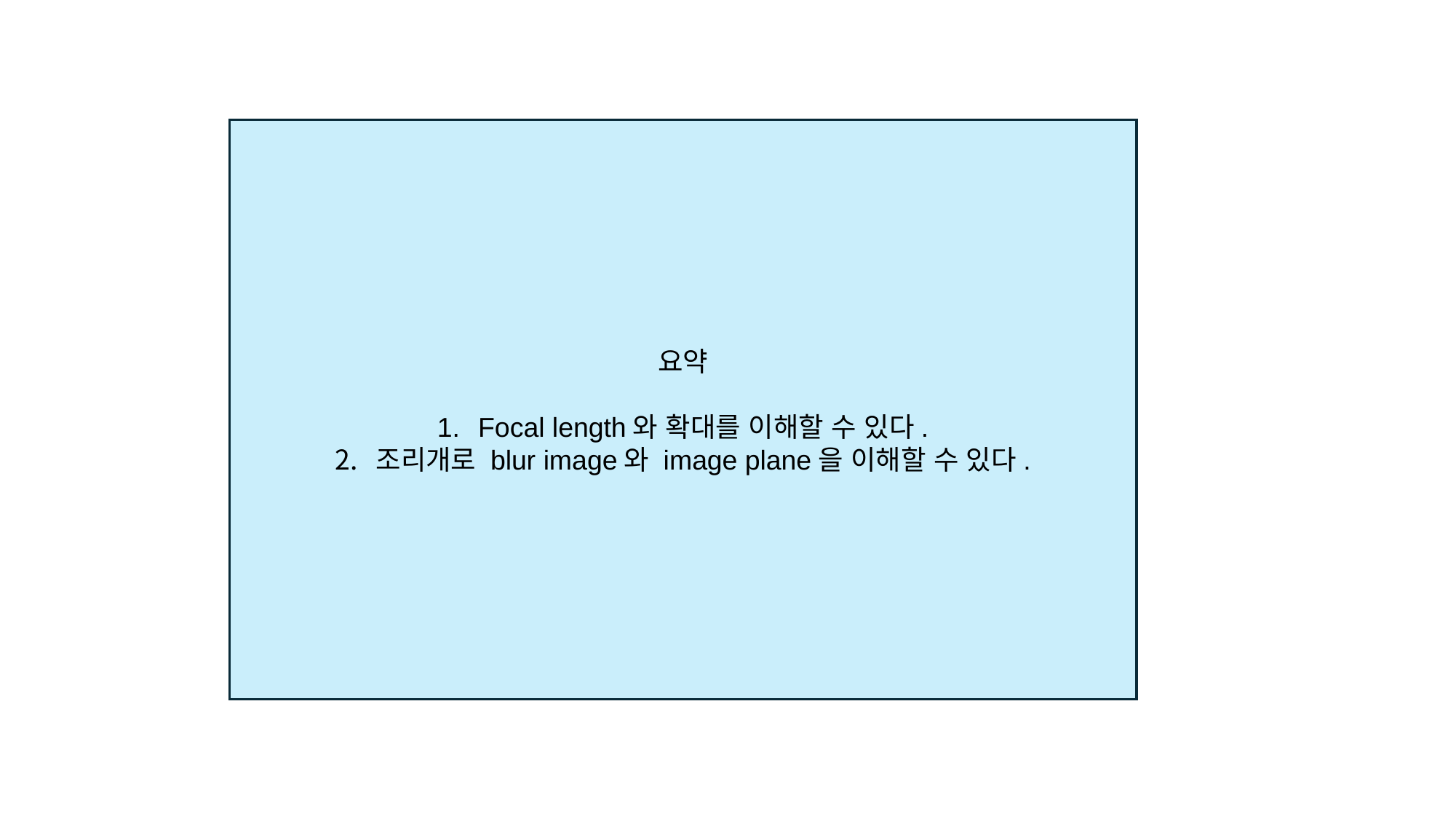

요약

Focal length와 확대를 이해할 수 있다.
조리개로 blur image와 image plane을 이해할 수 있다.